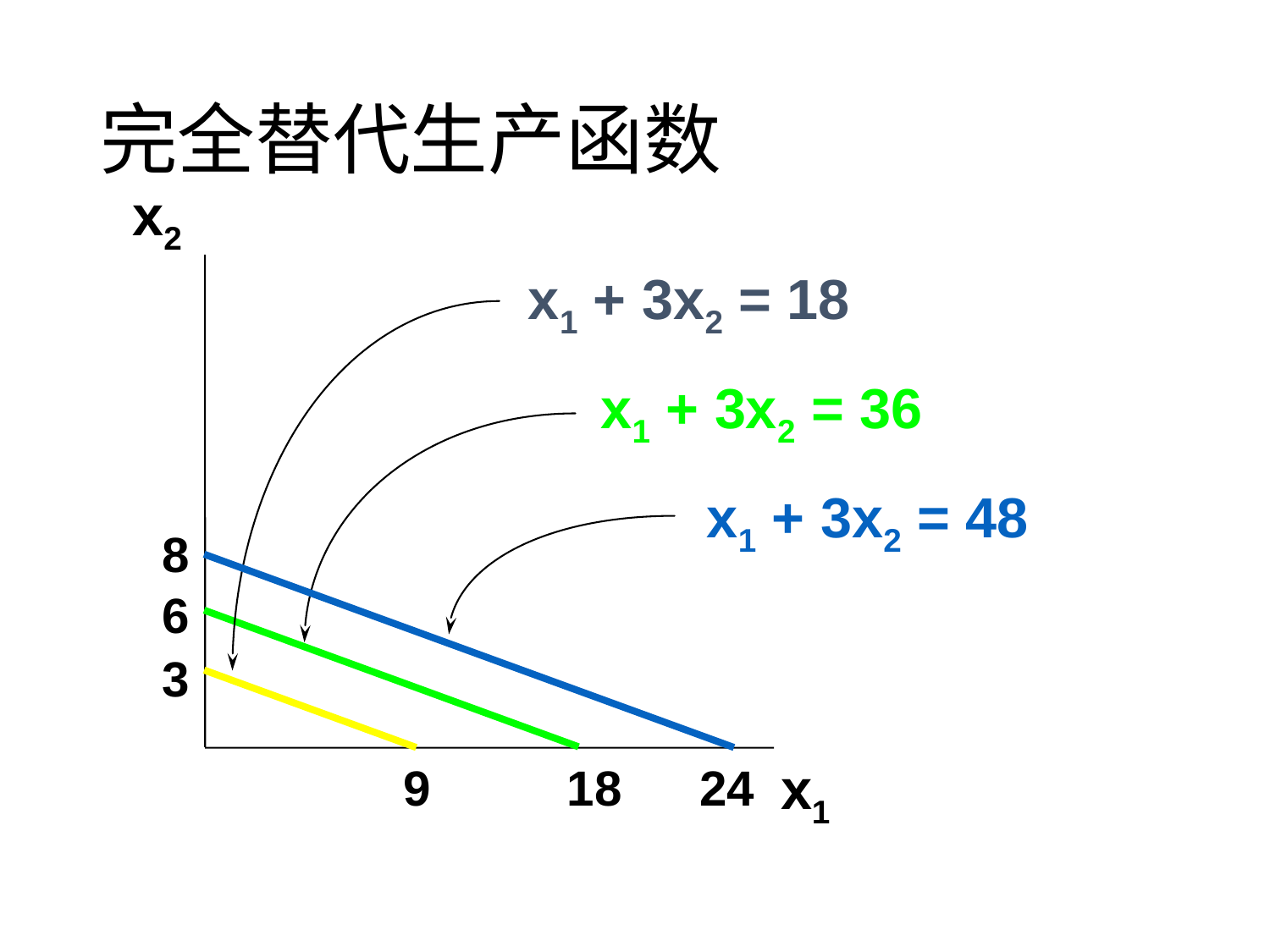

# 完全替代生产函数
x2

x1 + 3x2 = 18

x1 + 3x2 = 36

x1 + 3x2 = 48

8

6

3

x1
9
18
24